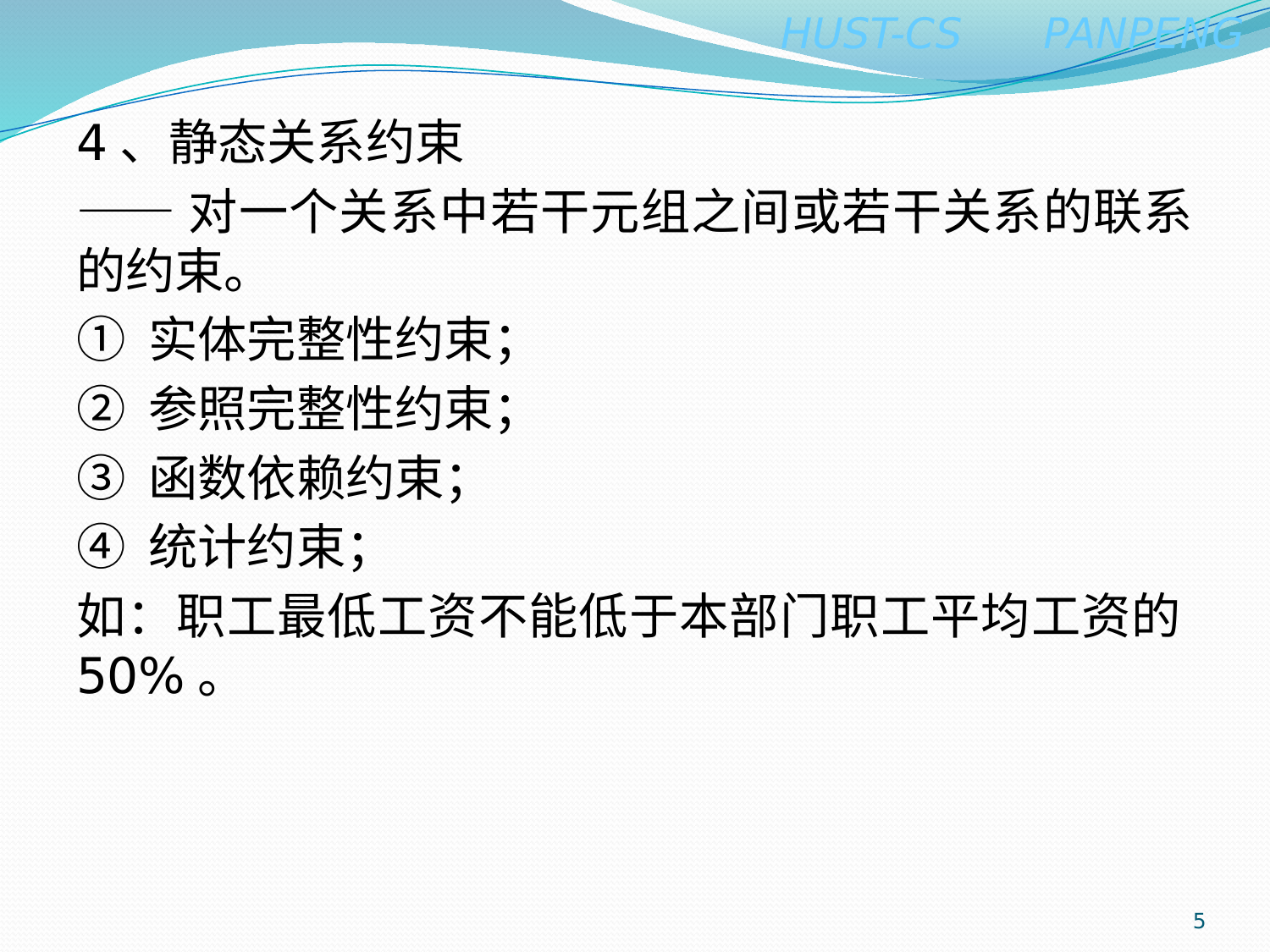

4、静态关系约束
——对一个关系中若干元组之间或若干关系的联系的约束。
① 实体完整性约束；
② 参照完整性约束；
③ 函数依赖约束；
④ 统计约束；
如：职工最低工资不能低于本部门职工平均工资的50%。
5